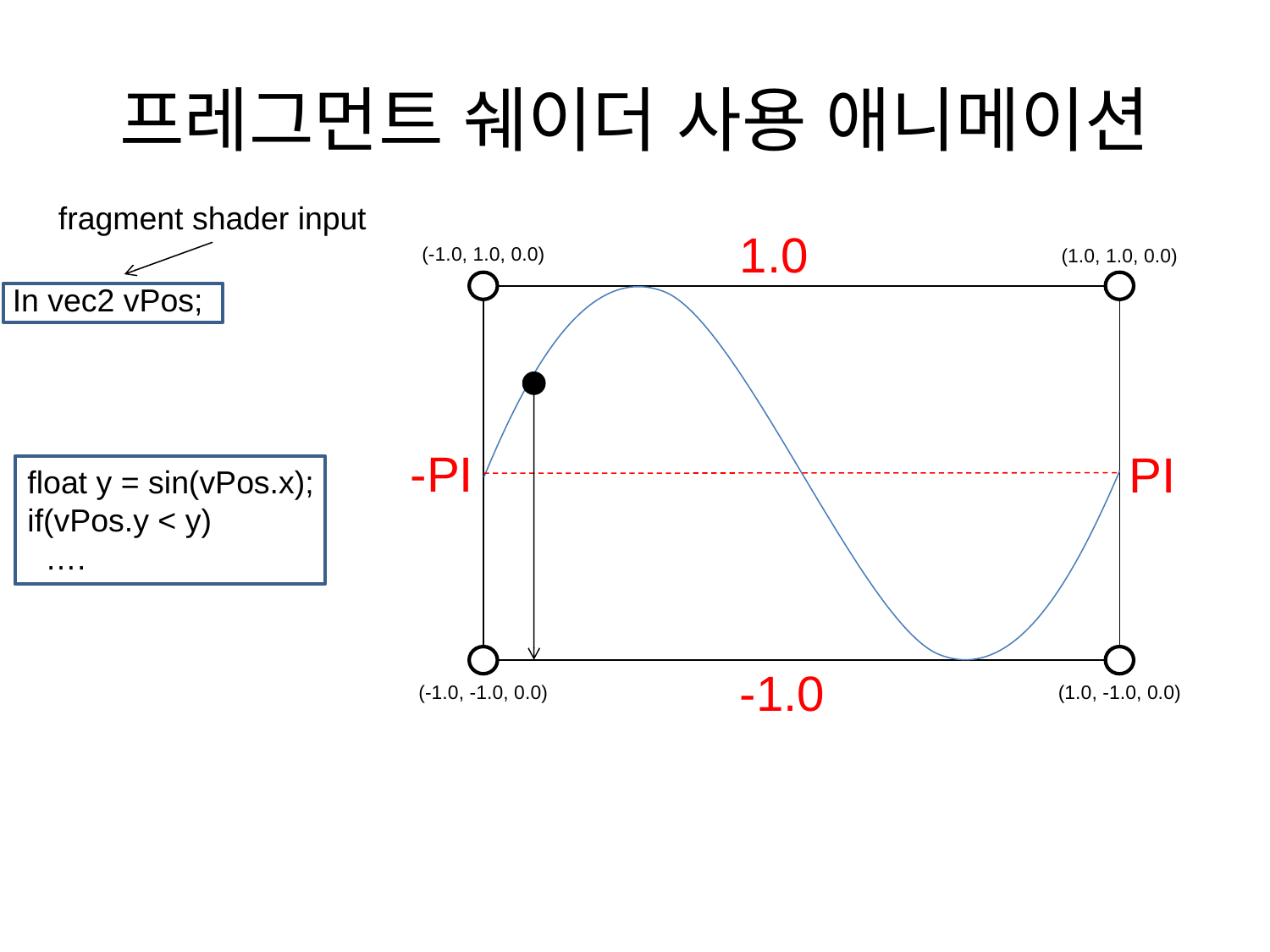

# 프레그먼트 쉐이더 사용 애니메이션
fragment shader input
1.0
(-1.0, 1.0, 0.0)
(1.0, 1.0, 0.0)

(-1.0, -1.0, 0.0)
(1.0, -1.0, 0.0)
In vec2 vPos;

-PI
PI
float y = sin(vPos.x);
if(vPos.y < y)
  ….

-1.0